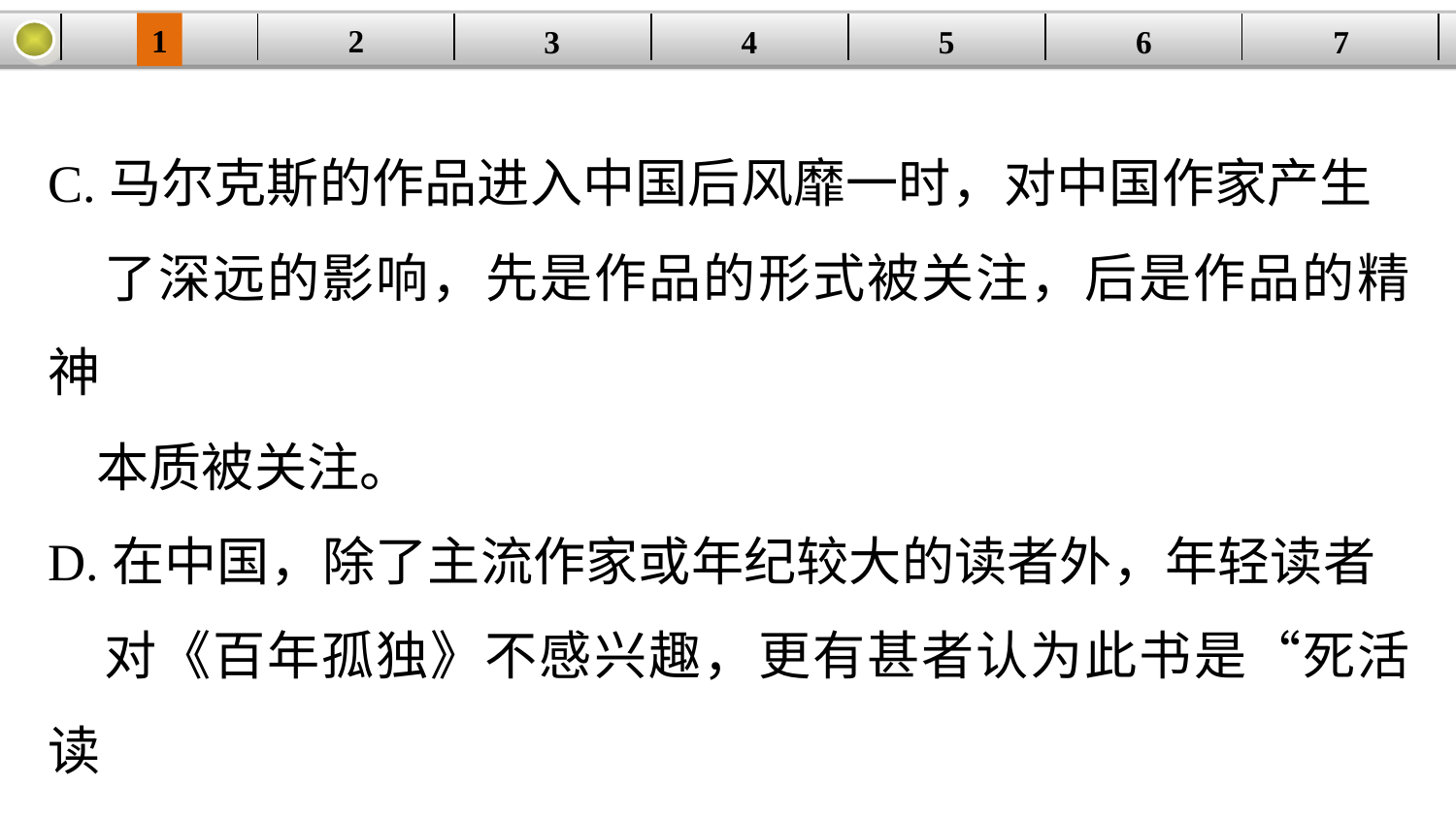

1
2
|  |  |  |  |  |  |  |
| --- | --- | --- | --- | --- | --- | --- |
3
4
5
6
7

C.马尔克斯的作品进入中国后风靡一时，对中国作家产生
   了深远的影响，先是作品的形式被关注，后是作品的精神
   本质被关注。
D.在中国，除了主流作家或年纪较大的读者外，年轻读者
   对《百年孤独》不感兴趣，更有甚者认为此书是“死活读
   不下去的作品”。